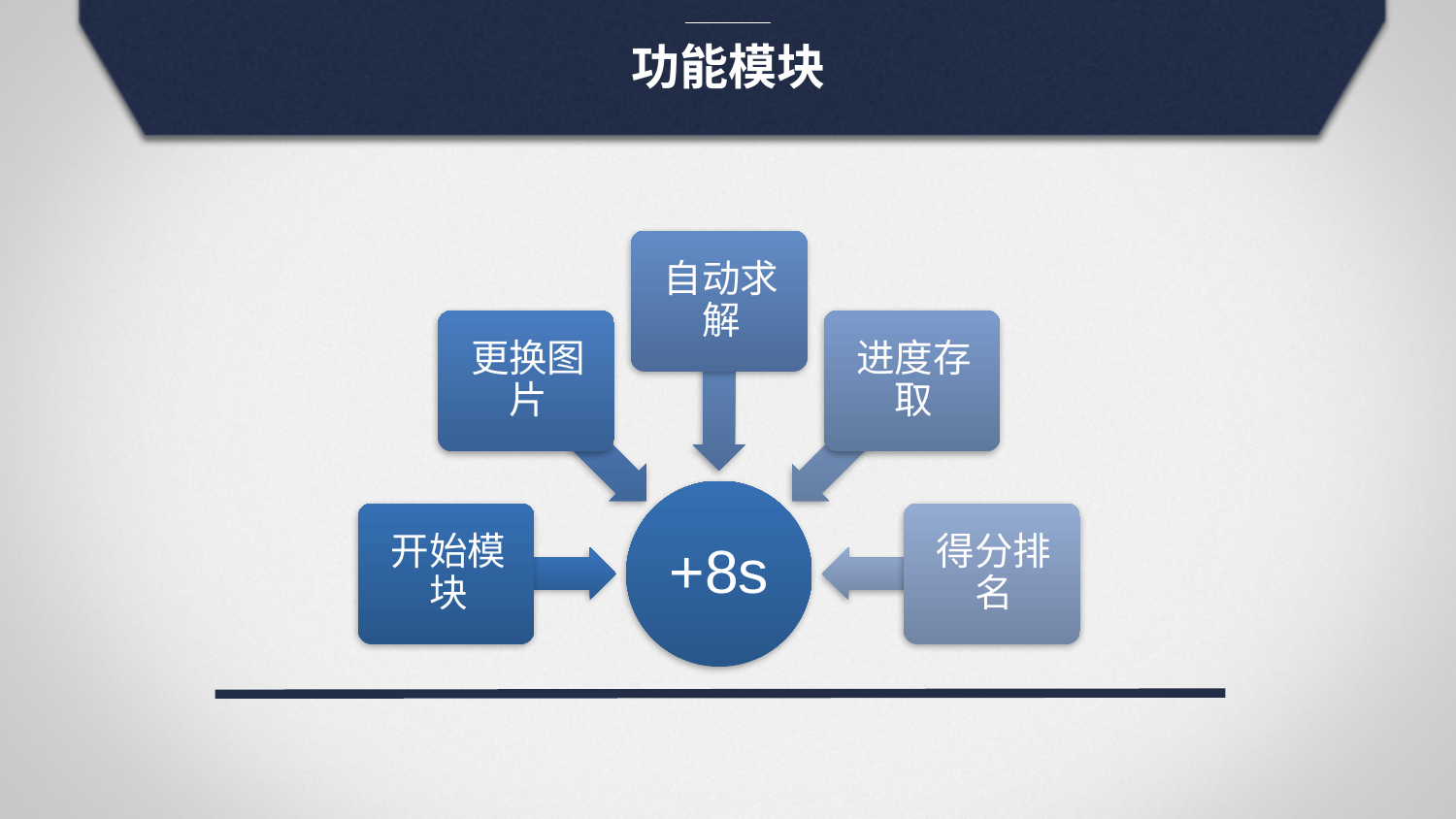

功能模块
+8s
开始模块
更换图片
自动求解
进度存取
得分排名